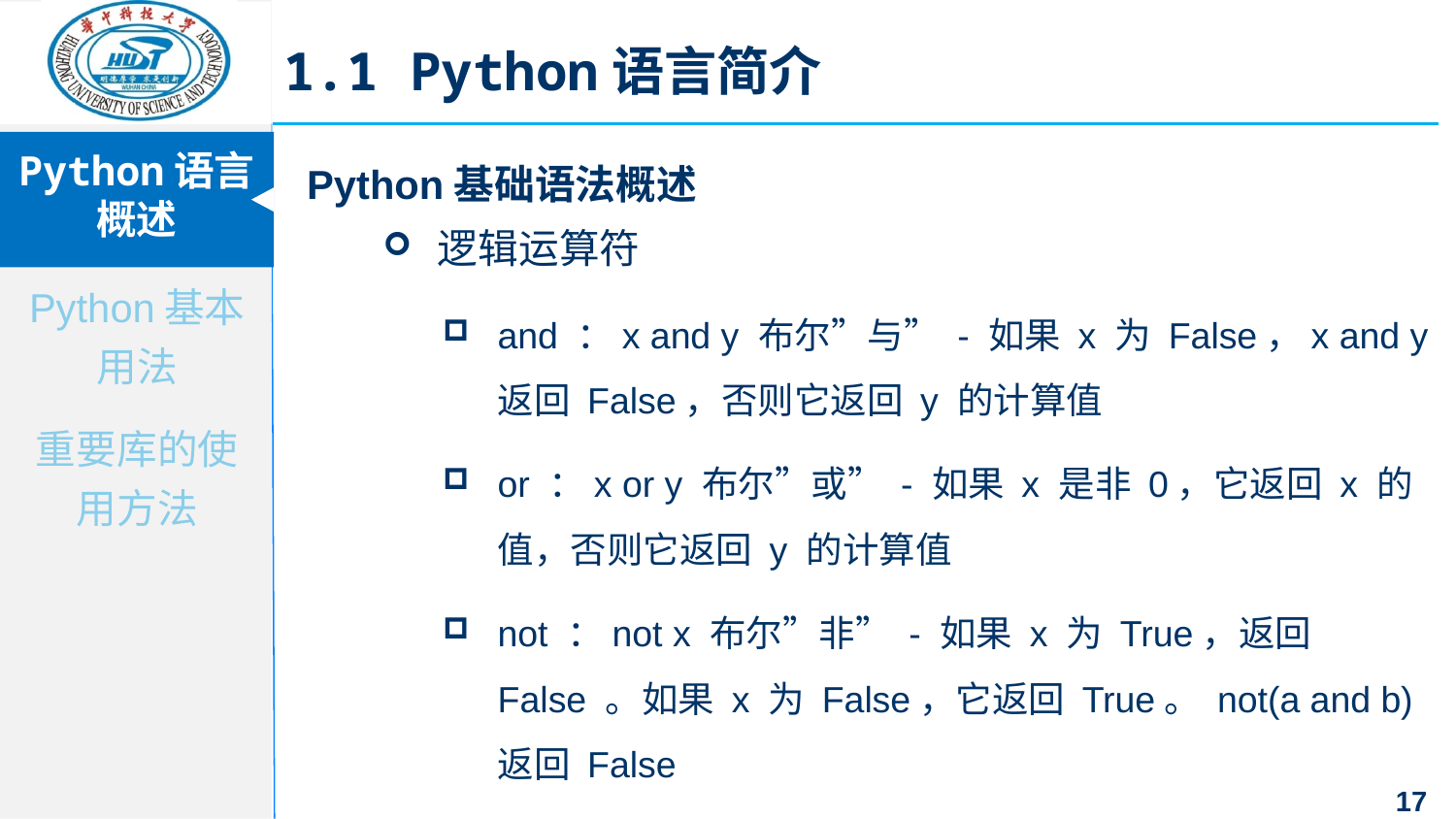

1.1 Python语言简介
Python基础语法概述
逻辑运算符
and ：x and y 布尔”与” - 如果 x 为 False，x and y 返回 False，否则它返回 y 的计算值
or ：x or y 布尔”或” - 如果 x 是非 0，它返回 x 的值，否则它返回 y 的计算值
not ：not x 布尔”非” - 如果 x 为 True，返回 False 。如果 x 为 False，它返回 True。 not(a and b) 返回 False